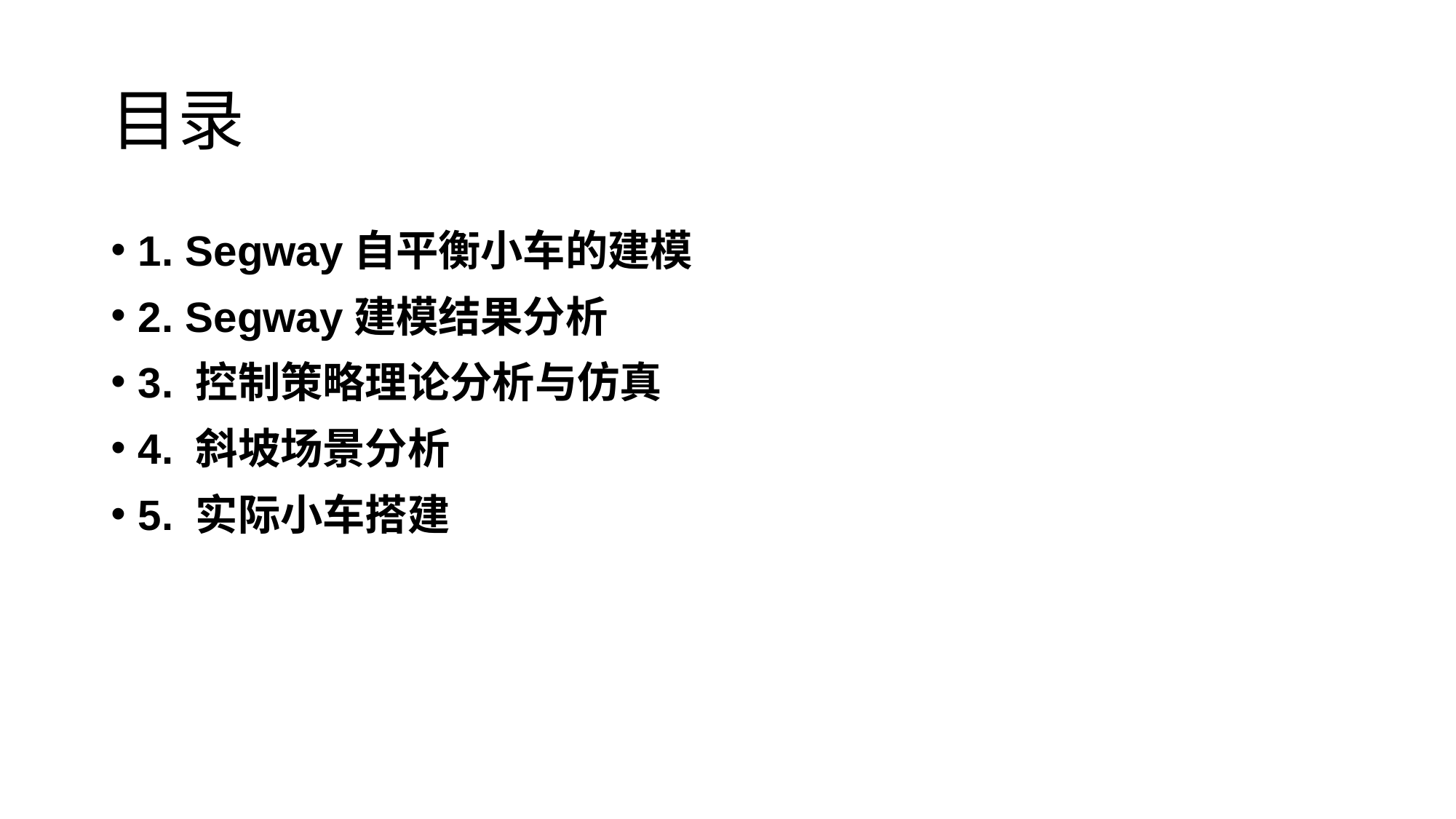

# 目录
1. Segway自平衡小车的建模
2. Segway建模结果分析
3. 控制策略理论分析与仿真
4. 斜坡场景分析
5. 实际小车搭建